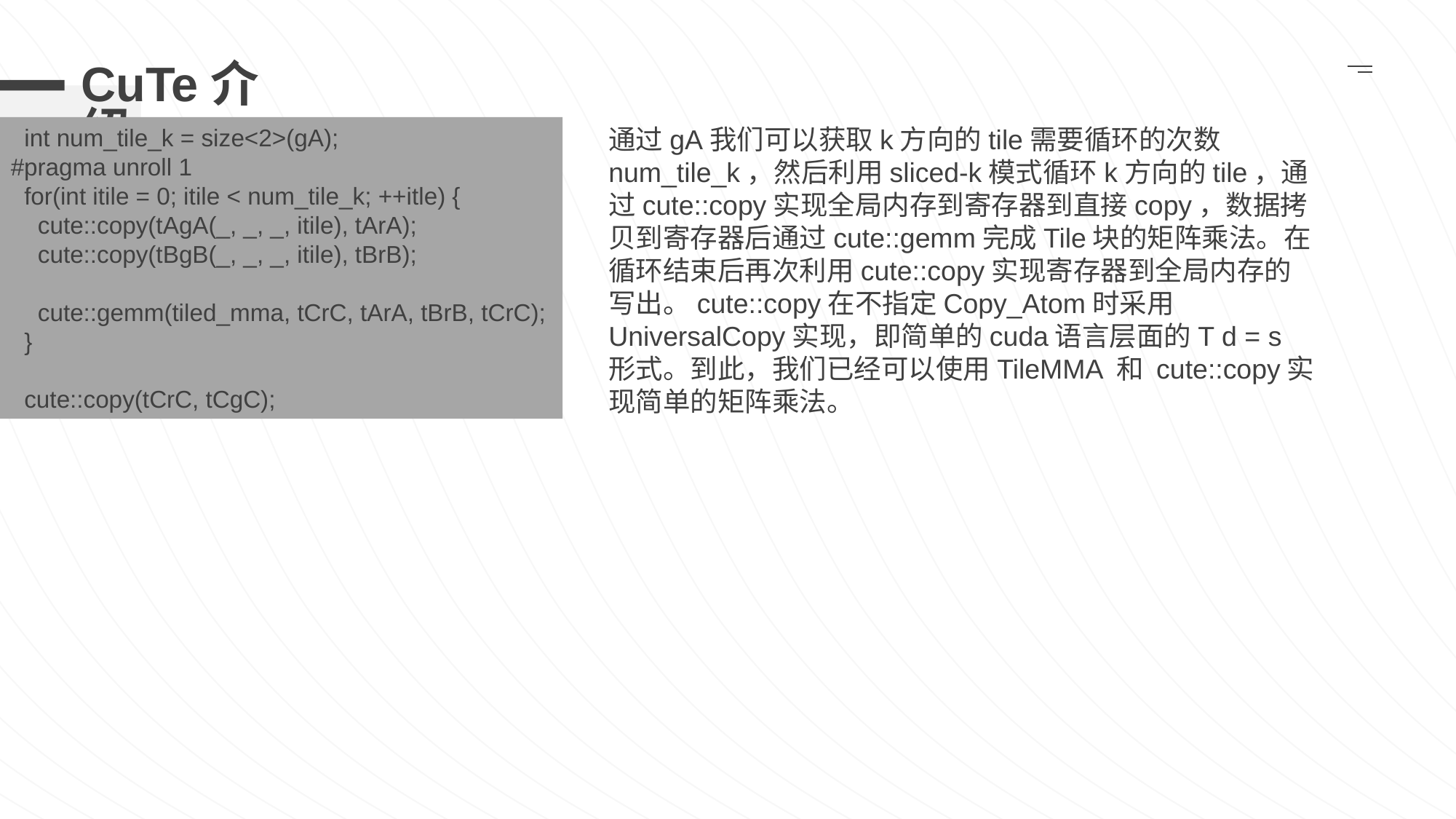

# CuTe介绍
  int num_tile_k = size<2>(gA);
#pragma unroll 1
  for(int itile = 0; itile < num_tile_k; ++itle) {
    cute::copy(tAgA(_, _, _, itile), tArA);
    cute::copy(tBgB(_, _, _, itile), tBrB);

    cute::gemm(tiled_mma, tCrC, tArA, tBrB, tCrC);
  }

  cute::copy(tCrC, tCgC);
通过gA我们可以获取k方向的tile需要循环的次数num_tile_k，然后利用sliced-k模式循环k方向的tile，通过cute::copy实现全局内存到寄存器到直接copy，数据拷贝到寄存器后通过cute::gemm完成Tile块的矩阵乘法。在循环结束后再次利用cute::copy实现寄存器到全局内存的写出。cute::copy在不指定Copy_Atom时采用UniversalCopy实现，即简单的cuda语言层面的T d = s形式。到此，我们已经可以使用TileMMA 和 cute::copy实现简单的矩阵乘法。